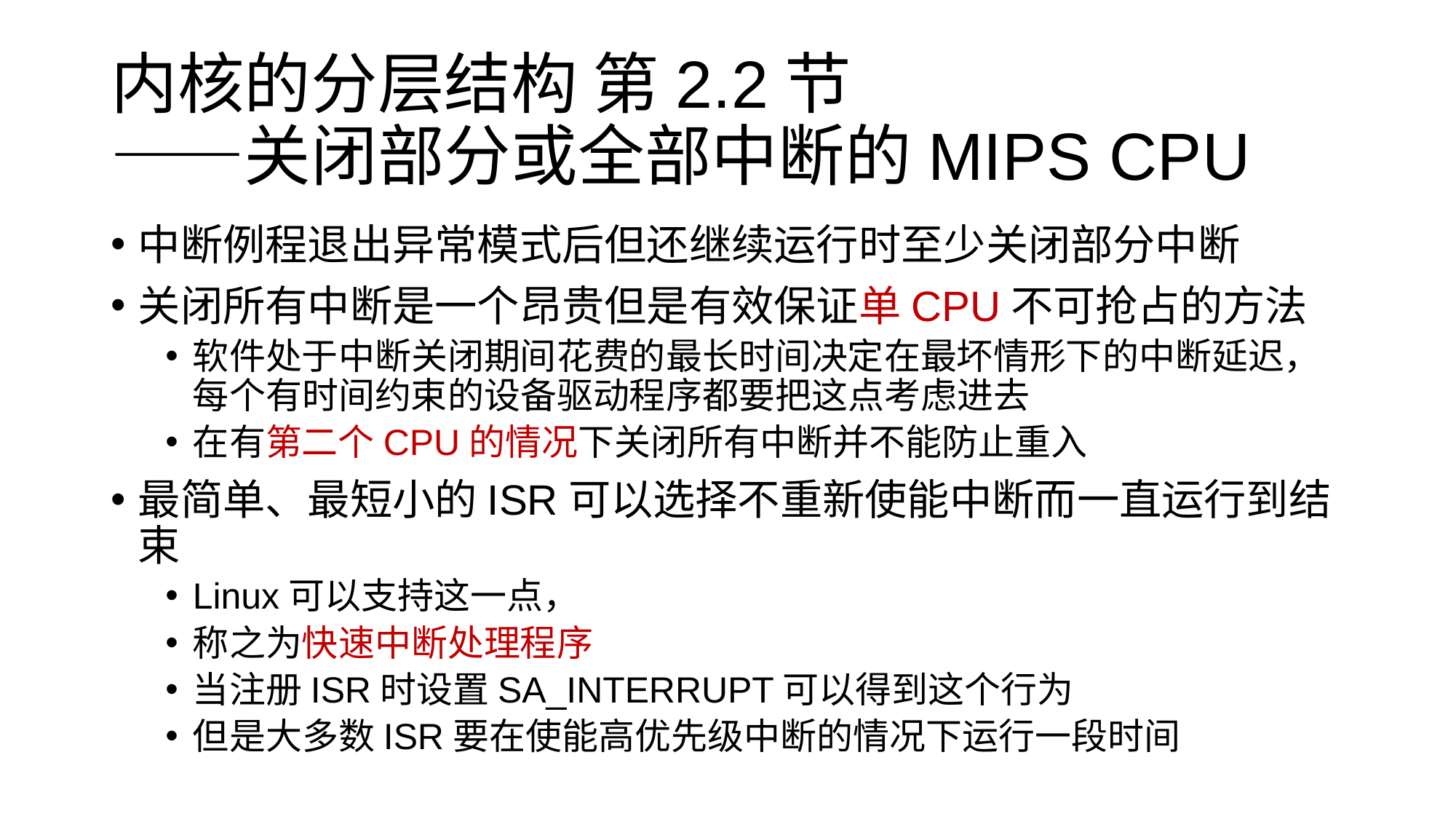

# 内核的分层结构 第2.2节 ——关闭部分或全部中断的MIPS CPU
中断例程退出异常模式后但还继续运行时至少关闭部分中断
关闭所有中断是一个昂贵但是有效保证单CPU不可抢占的方法
软件处于中断关闭期间花费的最长时间决定在最坏情形下的中断延迟，每个有时间约束的设备驱动程序都要把这点考虑进去
在有第二个CPU的情况下关闭所有中断并不能防止重入
最简单、最短小的ISR可以选择不重新使能中断而一直运行到结束
Linux可以支持这一点，
称之为快速中断处理程序
当注册ISR时设置SA_INTERRUPT可以得到这个行为
但是大多数ISR要在使能高优先级中断的情况下运行一段时间